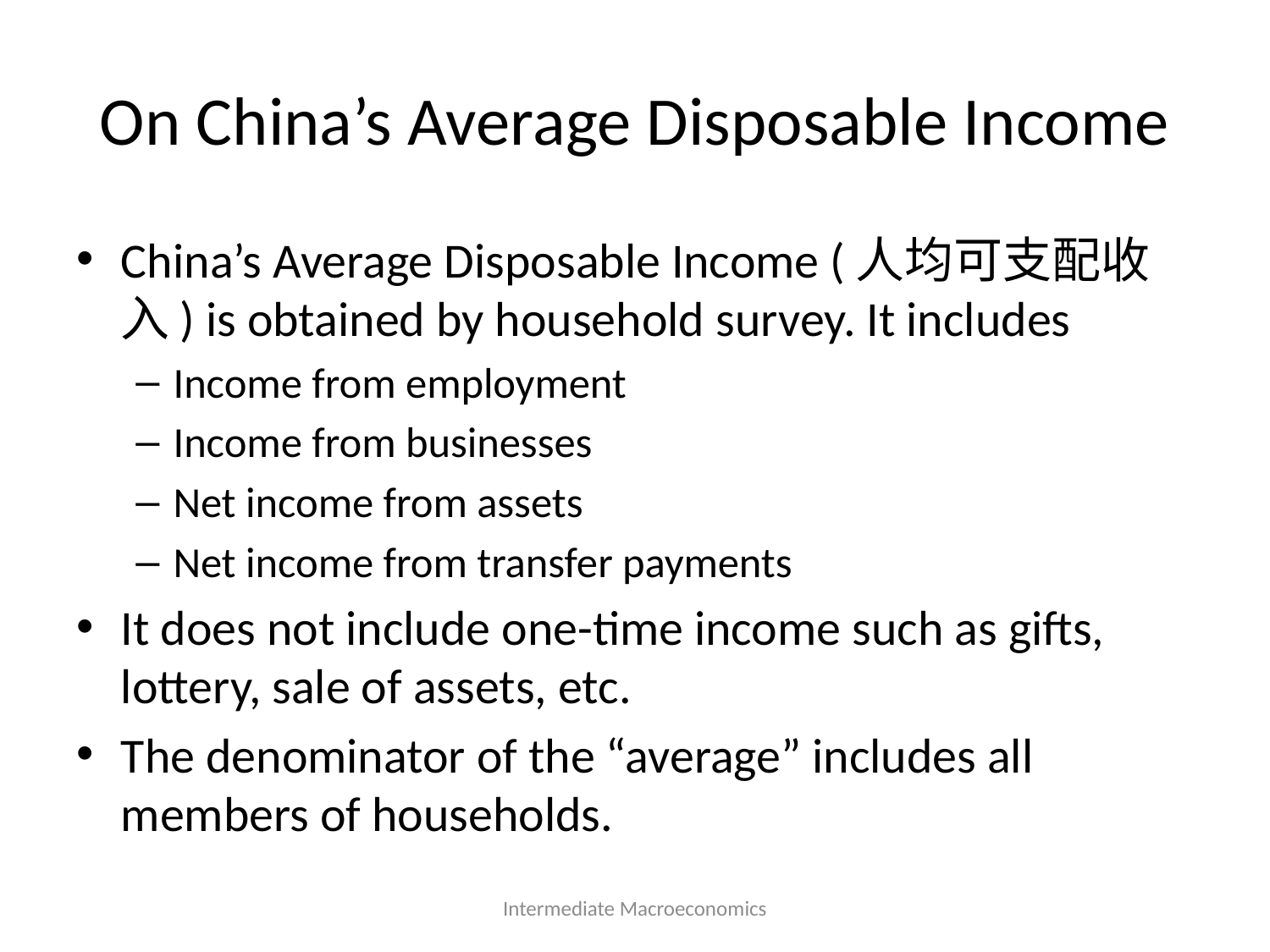

# On China’s Average Disposable Income
China’s Average Disposable Income (人均可支配收入) is obtained by household survey. It includes
Income from employment
Income from businesses
Net income from assets
Net income from transfer payments
It does not include one-time income such as gifts, lottery, sale of assets, etc.
The denominator of the “average” includes all members of households.
Intermediate Macroeconomics